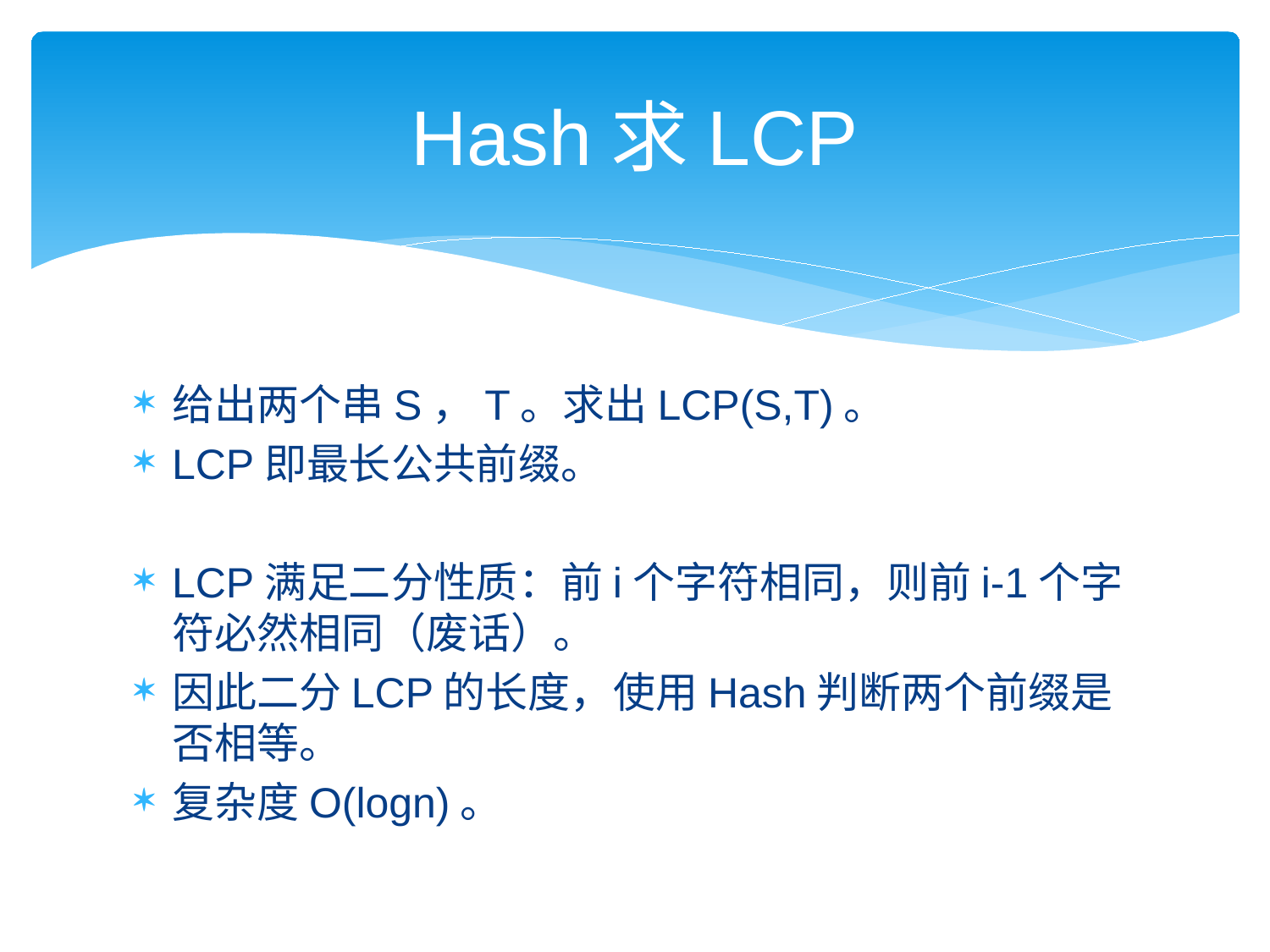

# Hash求LCP
给出两个串S，T。求出LCP(S,T)。
LCP即最长公共前缀。

LCP满足二分性质：前i个字符相同，则前i-1个字符必然相同（废话）。
因此二分LCP的长度，使用Hash判断两个前缀是否相等。
复杂度O(logn)。